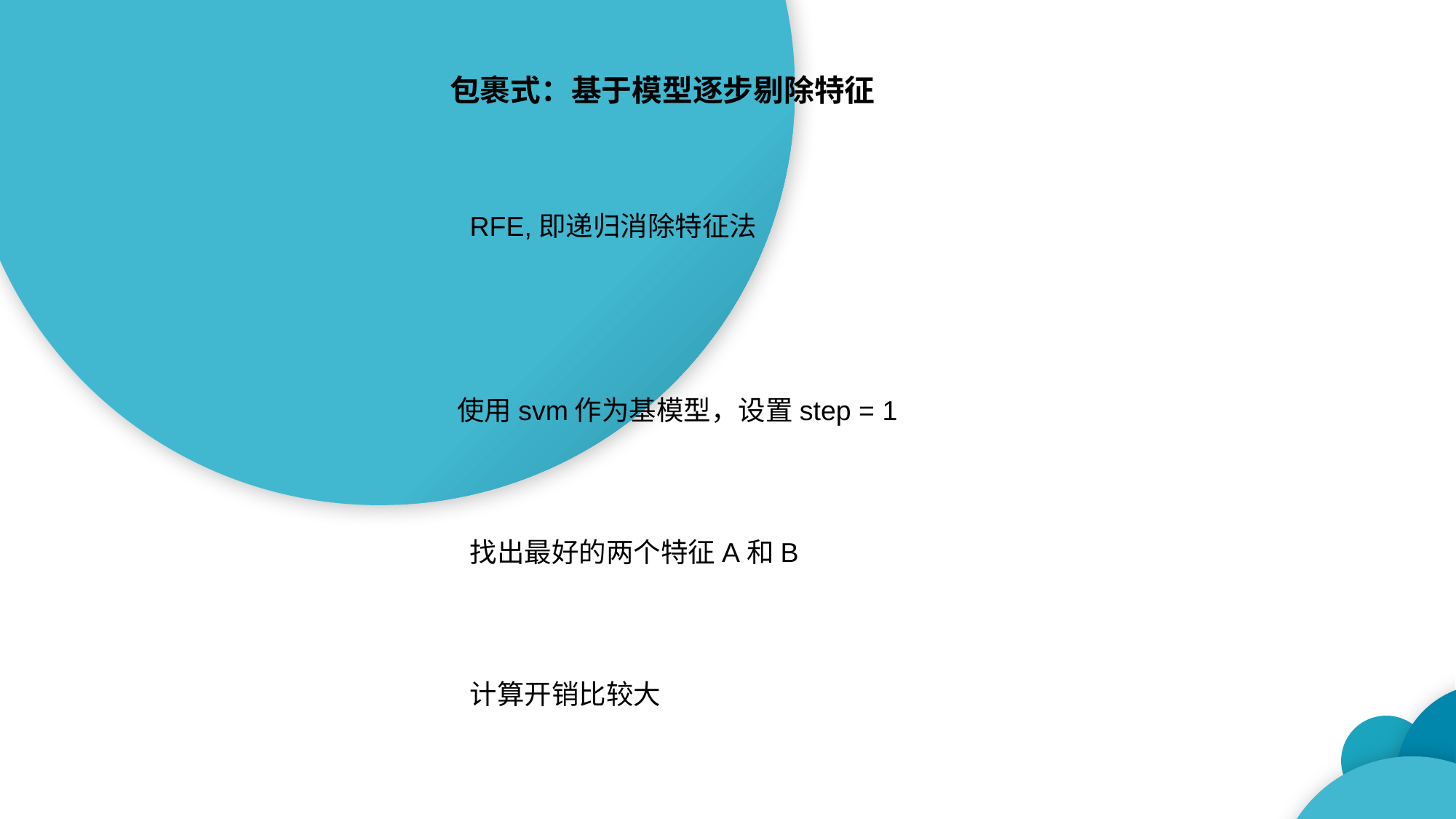

包裹式：基于模型逐步剔除特征
RFE,即递归消除特征法
使用svm作为基模型，设置step = 1
找出最好的两个特征A和B
计算开销比较大